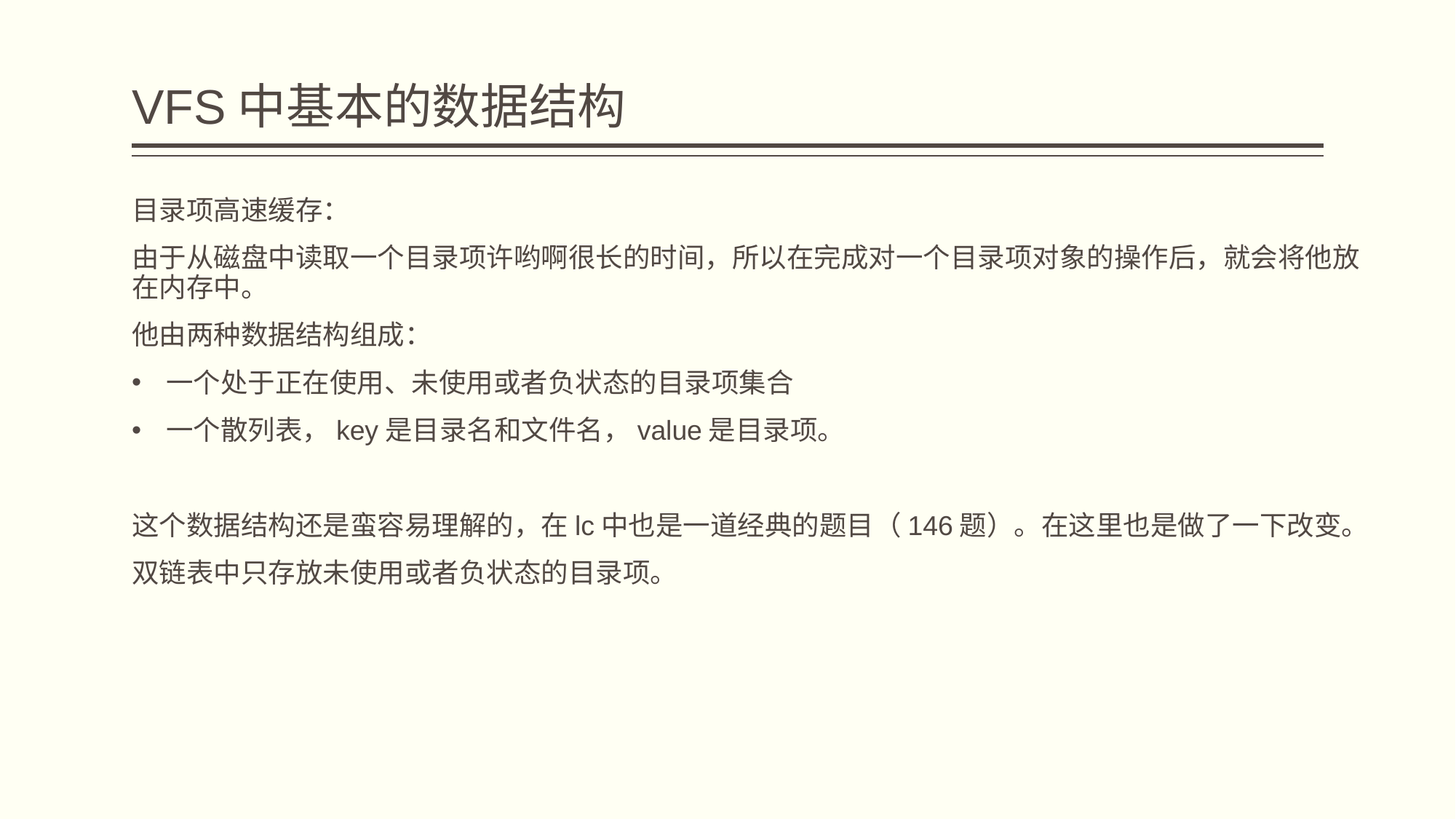

# VFS中基本的数据结构
目录项高速缓存：
由于从磁盘中读取一个目录项许哟啊很长的时间，所以在完成对一个目录项对象的操作后，就会将他放在内存中。
他由两种数据结构组成：
一个处于正在使用、未使用或者负状态的目录项集合
一个散列表，key是目录名和文件名，value是目录项。

这个数据结构还是蛮容易理解的，在lc中也是一道经典的题目（146题）。在这里也是做了一下改变。
双链表中只存放未使用或者负状态的目录项。